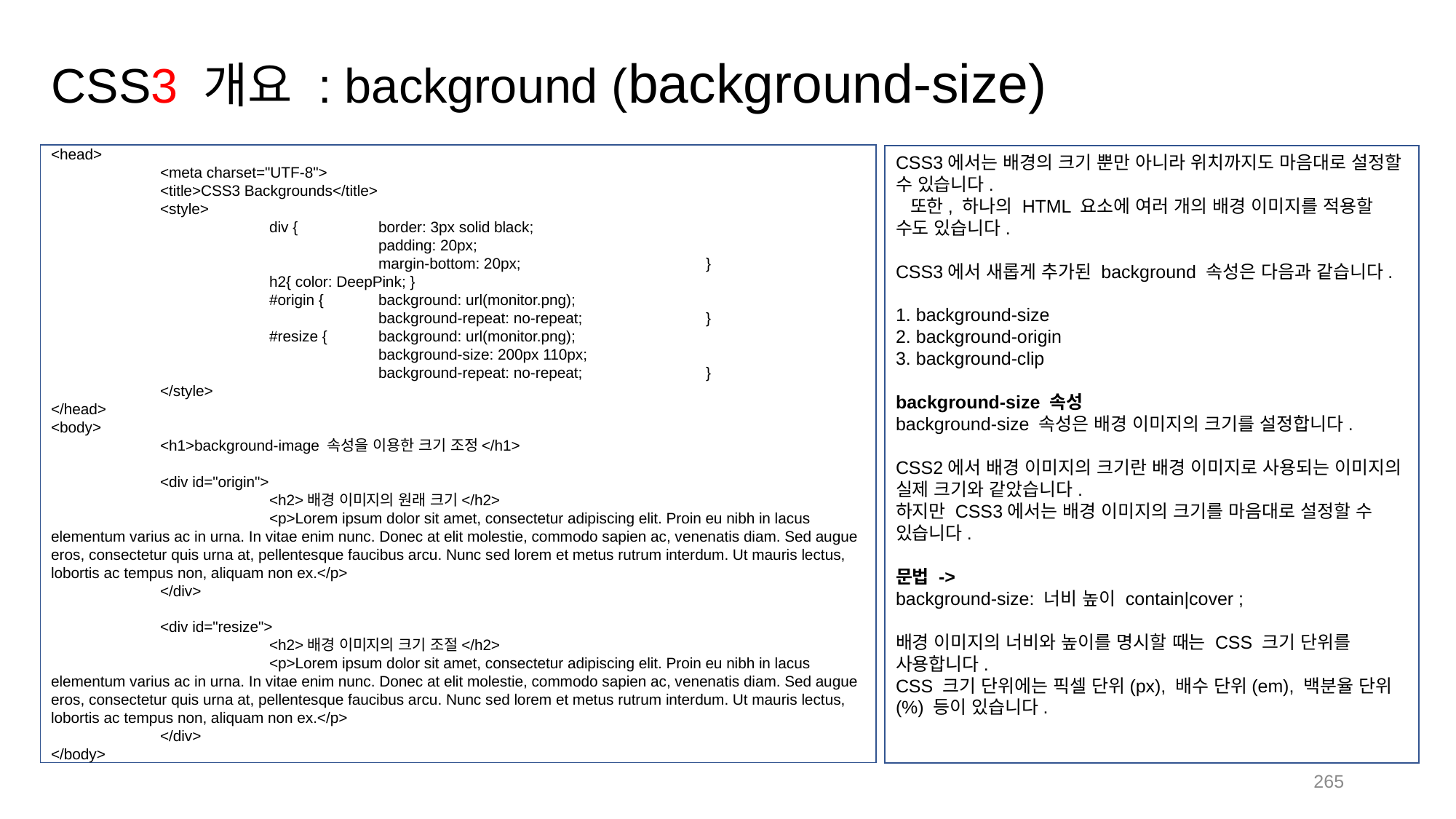

# CSS3 개요 : background (background-size)
<head>
	<meta charset="UTF-8">
	<title>CSS3 Backgrounds</title>
	<style>
		div {	border: 3px solid black;
			padding: 20px;
			margin-bottom: 20px;		}
		h2{ color: DeepPink; }
		#origin {	background: url(monitor.png);
			background-repeat: no-repeat;		}
		#resize {	background: url(monitor.png);
			background-size: 200px 110px;
			background-repeat: no-repeat;		}
	</style>
</head>
<body>
	<h1>background-image 속성을 이용한 크기 조정</h1>

	<div id="origin">
		<h2>배경 이미지의 원래 크기</h2>
		<p>Lorem ipsum dolor sit amet, consectetur adipiscing elit. Proin eu nibh in lacus elementum varius ac in urna. In vitae enim nunc. Donec at elit molestie, commodo sapien ac, venenatis diam. Sed augue eros, consectetur quis urna at, pellentesque faucibus arcu. Nunc sed lorem et metus rutrum interdum. Ut mauris lectus, lobortis ac tempus non, aliquam non ex.</p>
	</div>

	<div id="resize">
		<h2>배경 이미지의 크기 조절</h2>
		<p>Lorem ipsum dolor sit amet, consectetur adipiscing elit. Proin eu nibh in lacus elementum varius ac in urna. In vitae enim nunc. Donec at elit molestie, commodo sapien ac, venenatis diam. Sed augue eros, consectetur quis urna at, pellentesque faucibus arcu. Nunc sed lorem et metus rutrum interdum. Ut mauris lectus, lobortis ac tempus non, aliquam non ex.</p>
	</div>
</body>
CSS3에서는 배경의 크기 뿐만 아니라 위치까지도 마음대로 설정할 수 있습니다.
  또한, 하나의 HTML 요소에 여러 개의 배경 이미지를 적용할 수도 있습니다.

CSS3에서 새롭게 추가된 background 속성은 다음과 같습니다.

1. background-size
2. background-origin
3. background-clip

background-size 속성
background-size 속성은 배경 이미지의 크기를 설정합니다.

CSS2에서 배경 이미지의 크기란 배경 이미지로 사용되는 이미지의 실제 크기와 같았습니다.
하지만 CSS3에서는 배경 이미지의 크기를 마음대로 설정할 수 있습니다.

문법 ->
background-size: 너비 높이 contain|cover ;

배경 이미지의 너비와 높이를 명시할 때는 CSS 크기 단위를 사용합니다.
CSS 크기 단위에는 픽셀 단위(px), 배수 단위(em), 백분율 단위(%) 등이 있습니다.

265